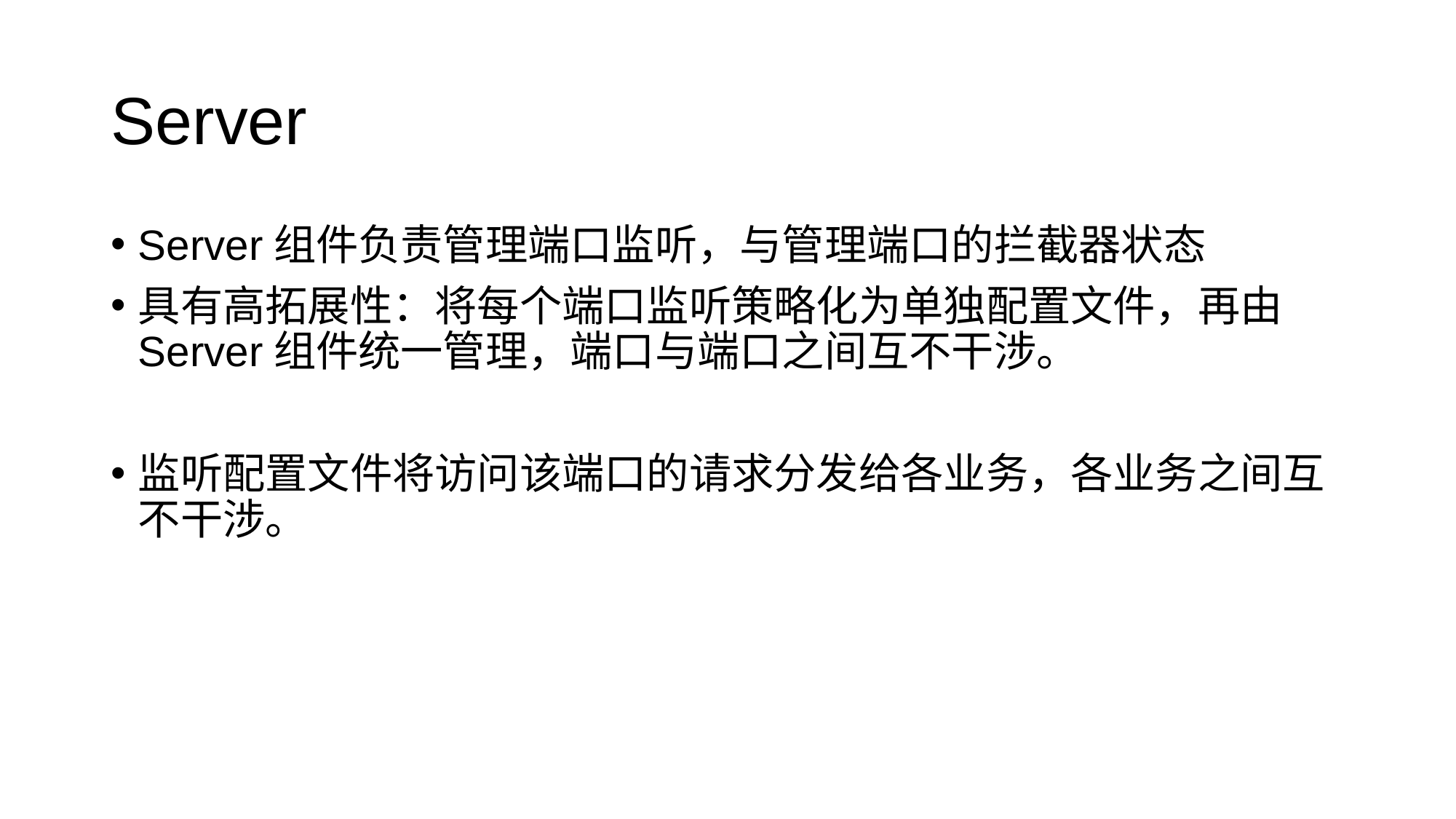

# Server
Server组件负责管理端口监听，与管理端口的拦截器状态
具有高拓展性：将每个端口监听策略化为单独配置文件，再由Server组件统一管理，端口与端口之间互不干涉。

监听配置文件将访问该端口的请求分发给各业务，各业务之间互不干涉。